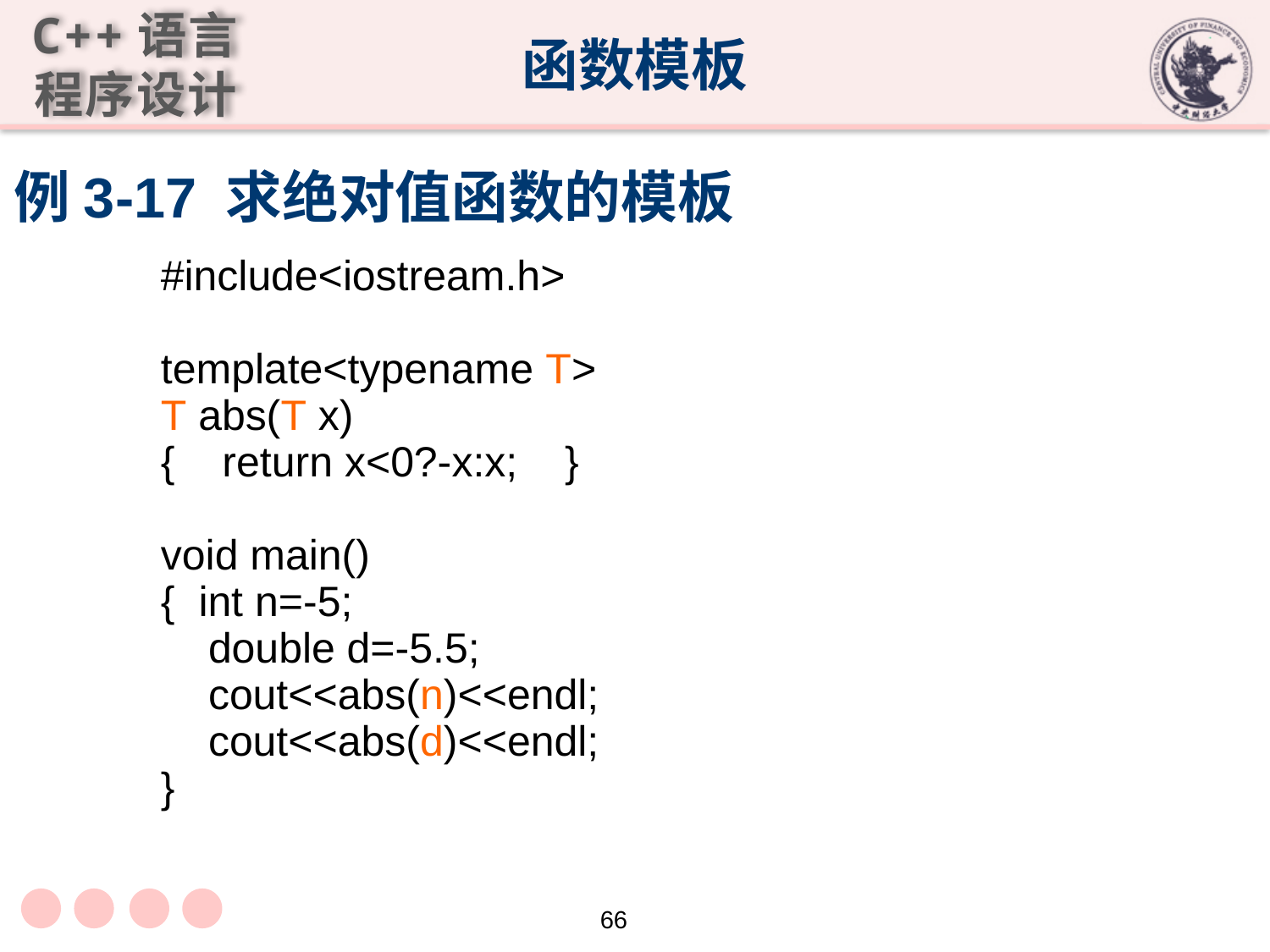

函数模板
# 例3-17 求绝对值函数的模板
#include<iostream.h>

template<typename T>
T abs(T x)
{    return x<0?-x:x;    }

void main()
{  int n=-5;
    double d=-5.5;
    cout<<abs(n)<<endl;
    cout<<abs(d)<<endl;
}
66